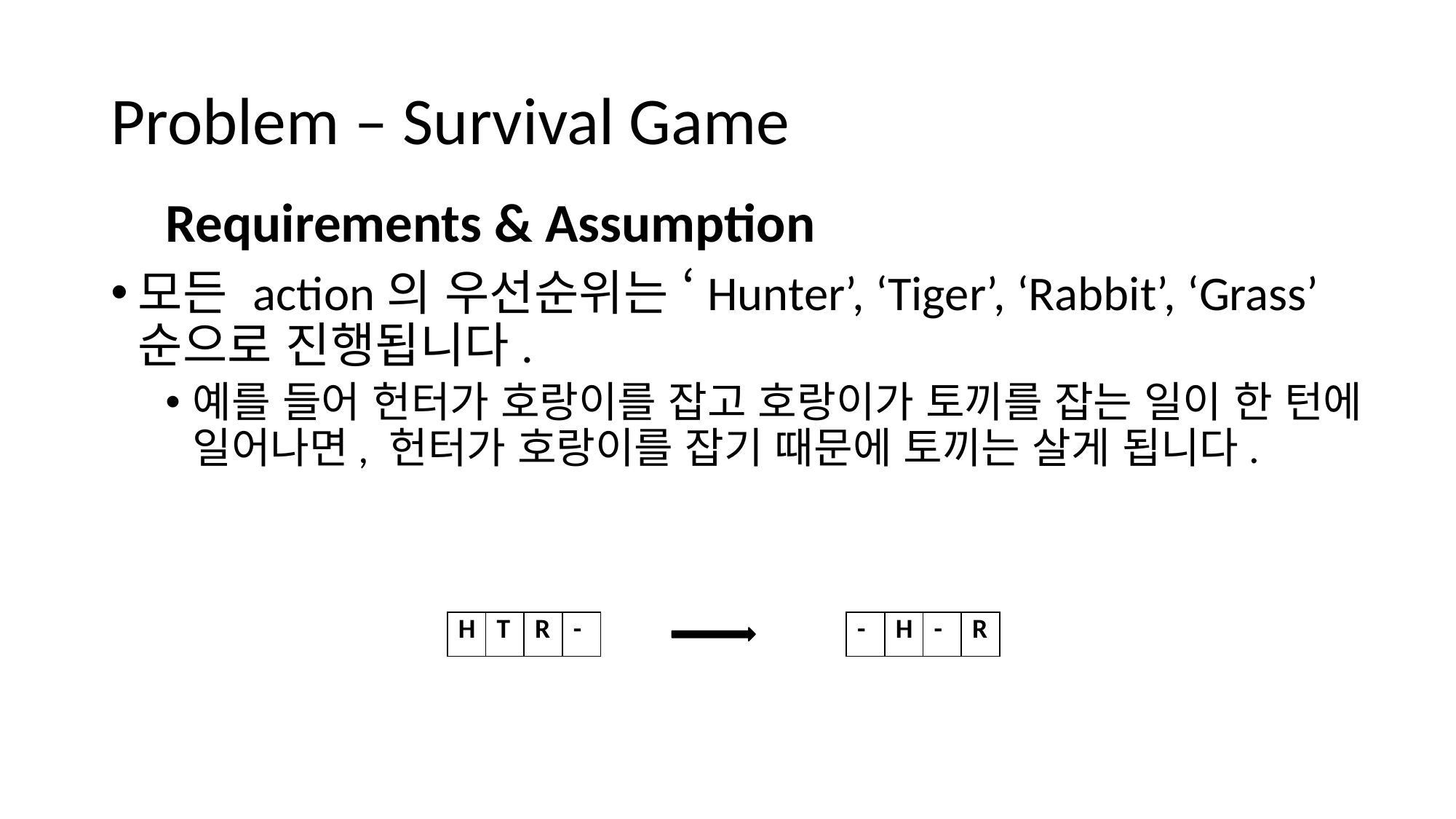

# Problem – Survival Game
Requirements & Assumption
모든 action의 우선순위는 ‘Hunter’, ‘Tiger’, ‘Rabbit’, ‘Grass’순으로 진행됩니다.
예를 들어 헌터가 호랑이를 잡고 호랑이가 토끼를 잡는 일이 한 턴에 일어나면, 헌터가 호랑이를 잡기 때문에 토끼는 살게 됩니다.
| H | T | R | - |
| --- | --- | --- | --- |
| - | H | - | R |
| --- | --- | --- | --- |